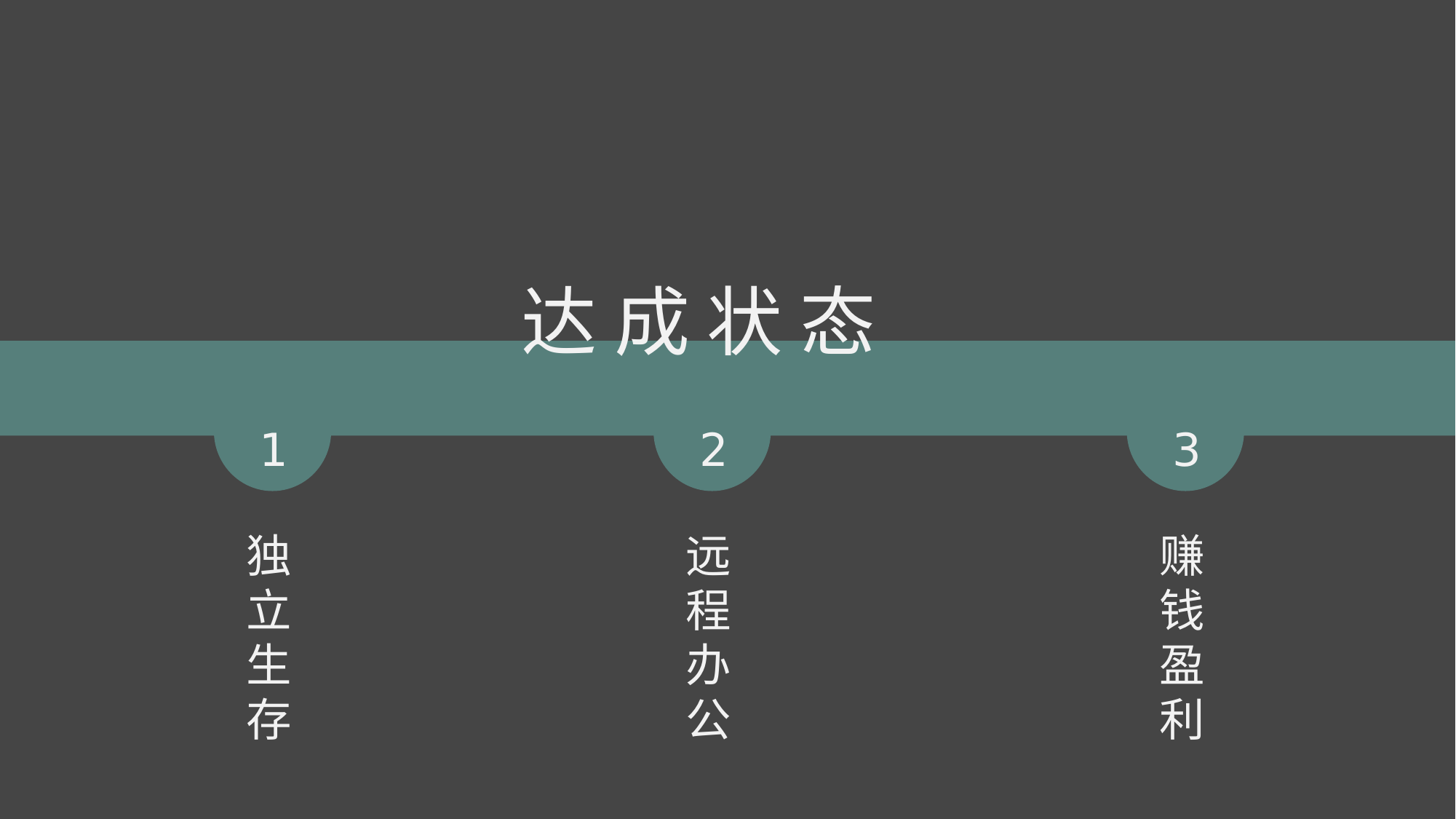

达 成 状 态

1
2
3
独立生存
远程办公
赚钱盈利